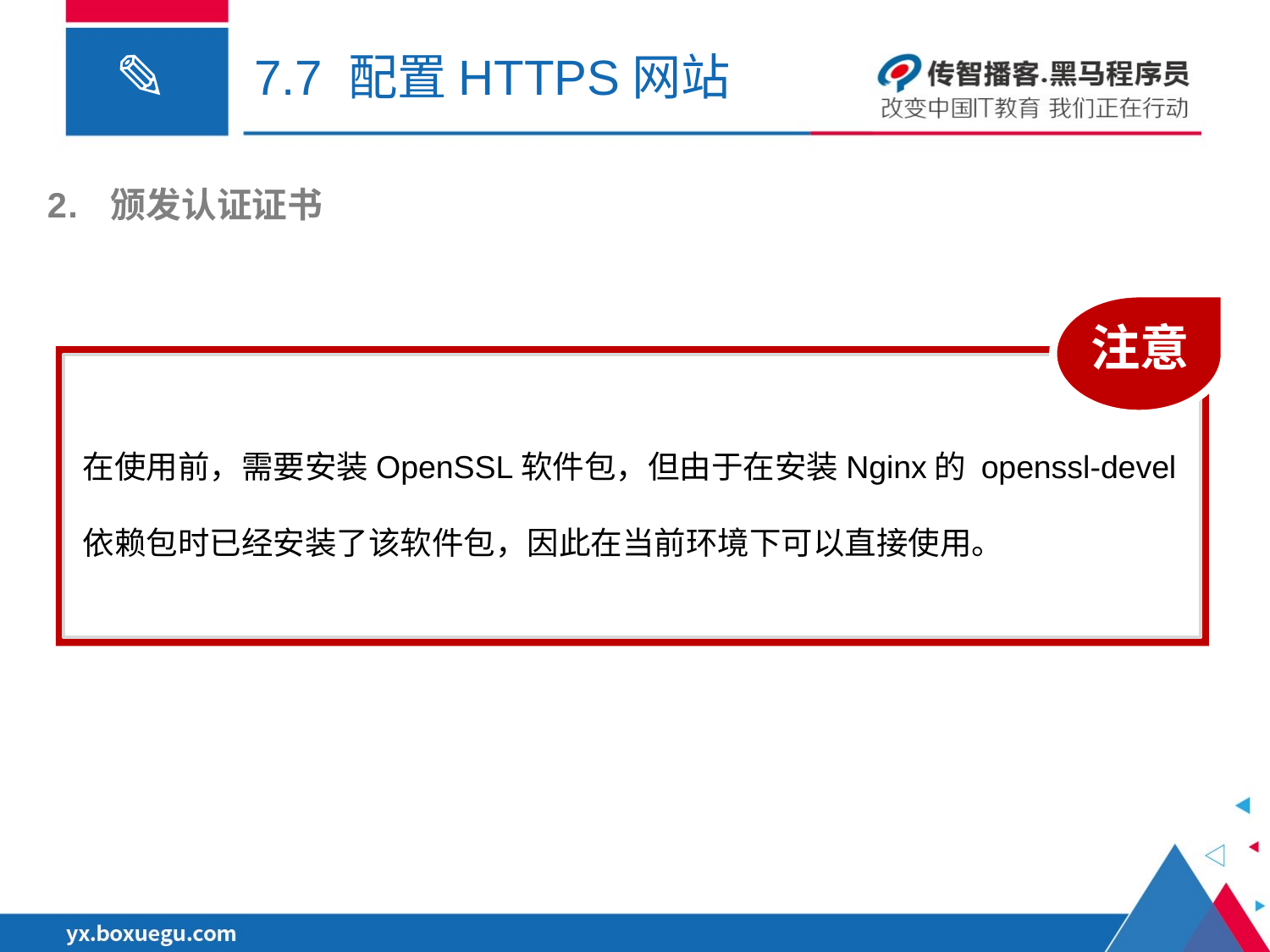

# 7.7 配置HTTPS网站
颁发认证证书

注意

在使用前，需要安装OpenSSL软件包，但由于在安装Nginx的 openssl-devel
依赖包时已经安装了该软件包，因此在当前环境下可以直接使用。